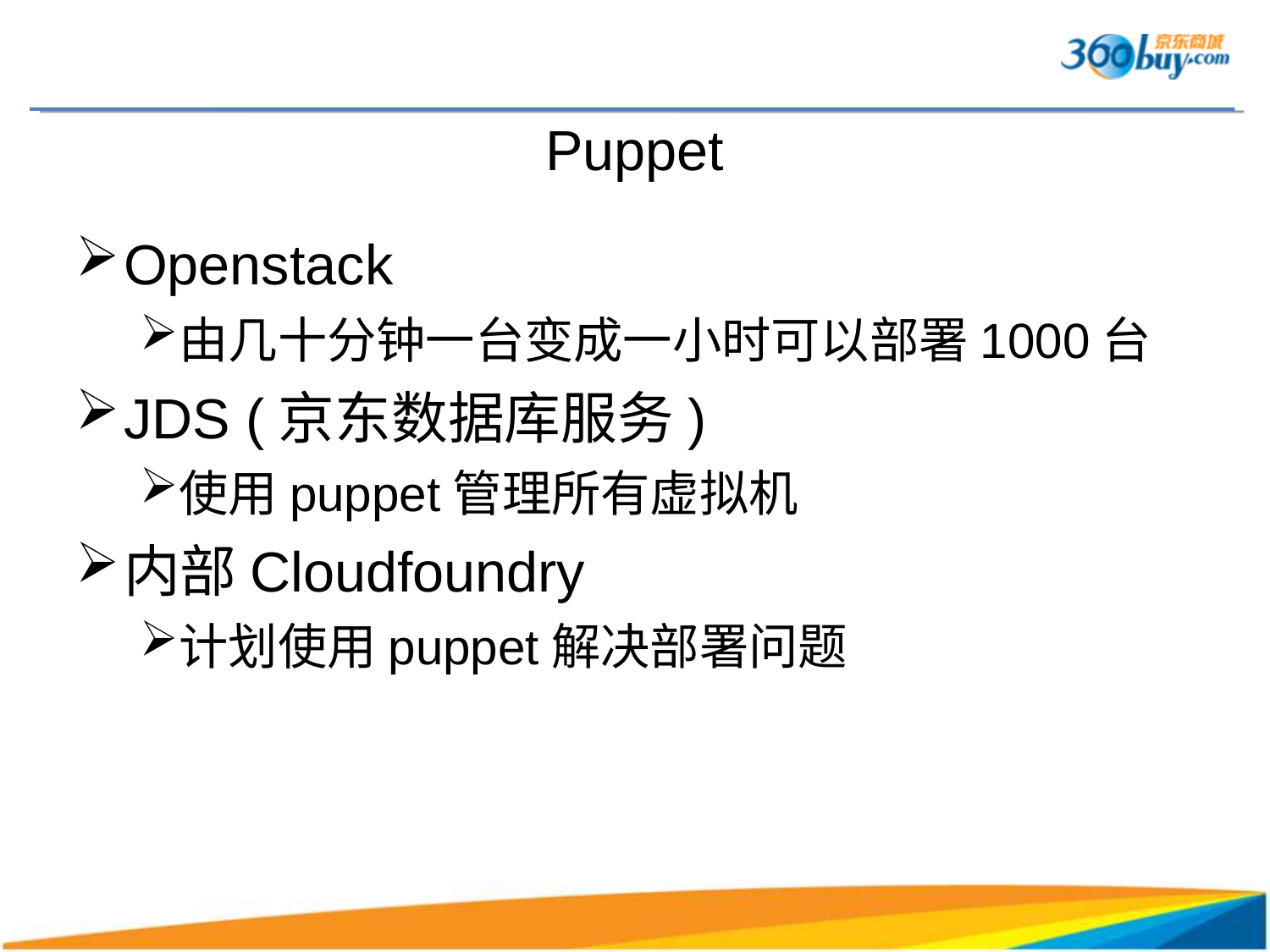

# Puppet
Openstack
由几十分钟一台变成一小时可以部署1000台
JDS (京东数据库服务)
使用puppet管理所有虚拟机
内部Cloudfoundry
计划使用puppet解决部署问题